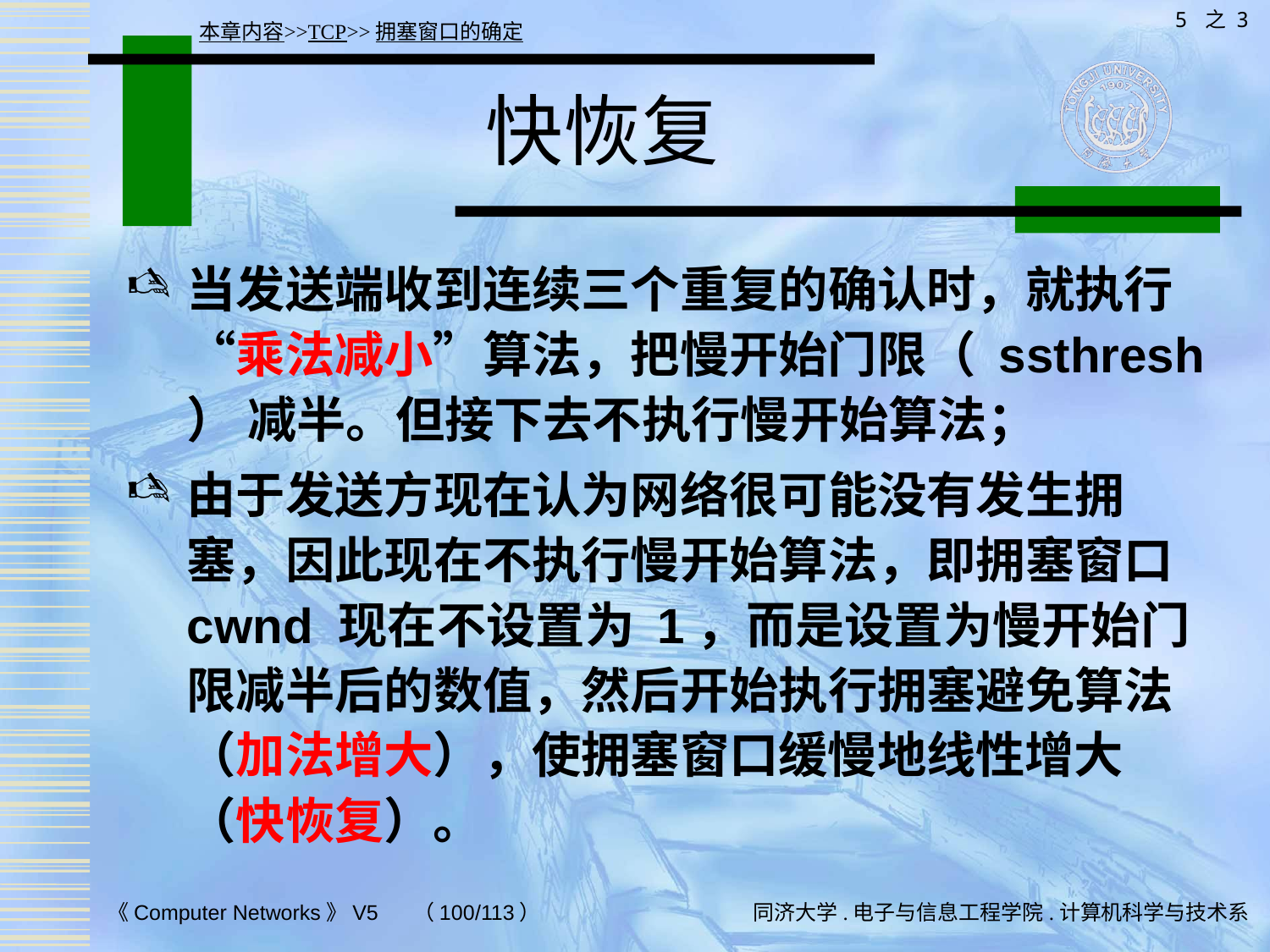

5 之 3
本章内容>>TCP>>拥塞窗口的确定
# 快恢复
当发送端收到连续三个重复的确认时，就执行“乘法减小”算法，把慢开始门限（ ssthresh ） 减半。但接下去不执行慢开始算法；
由于发送方现在认为网络很可能没有发生拥塞，因此现在不执行慢开始算法，即拥塞窗口 cwnd 现在不设置为 1，而是设置为慢开始门限减半后的数值，然后开始执行拥塞避免算法（加法增大），使拥塞窗口缓慢地线性增大（快恢复）。